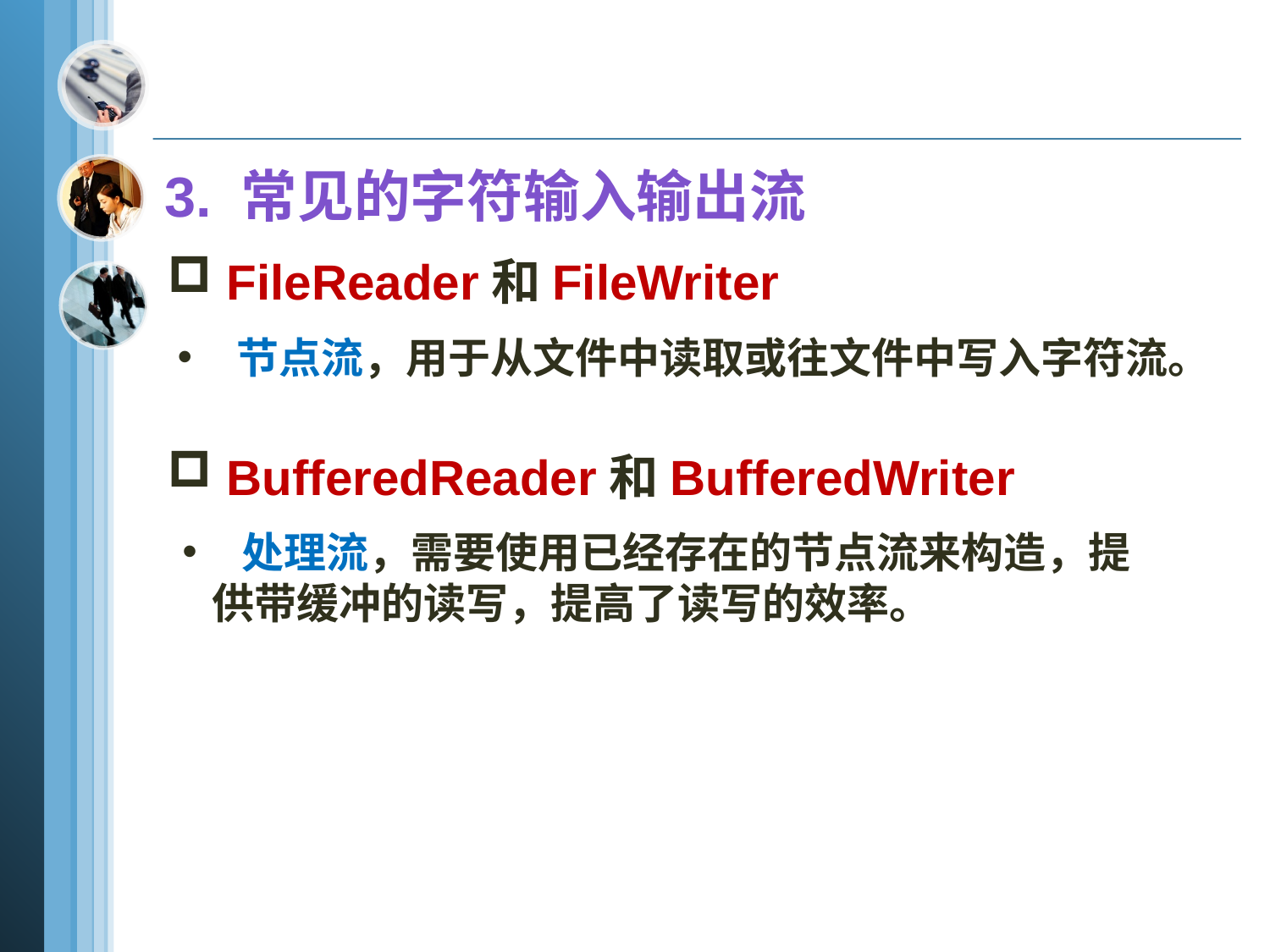

3. 常见的字符输入输出流
 FileReader和FileWriter
  节点流，用于从文件中读取或往文件中写入字符流。
 BufferedReader和BufferedWriter
  处理流，需要使用已经存在的节点流来构造，提供带缓冲的读写，提高了读写的效率。